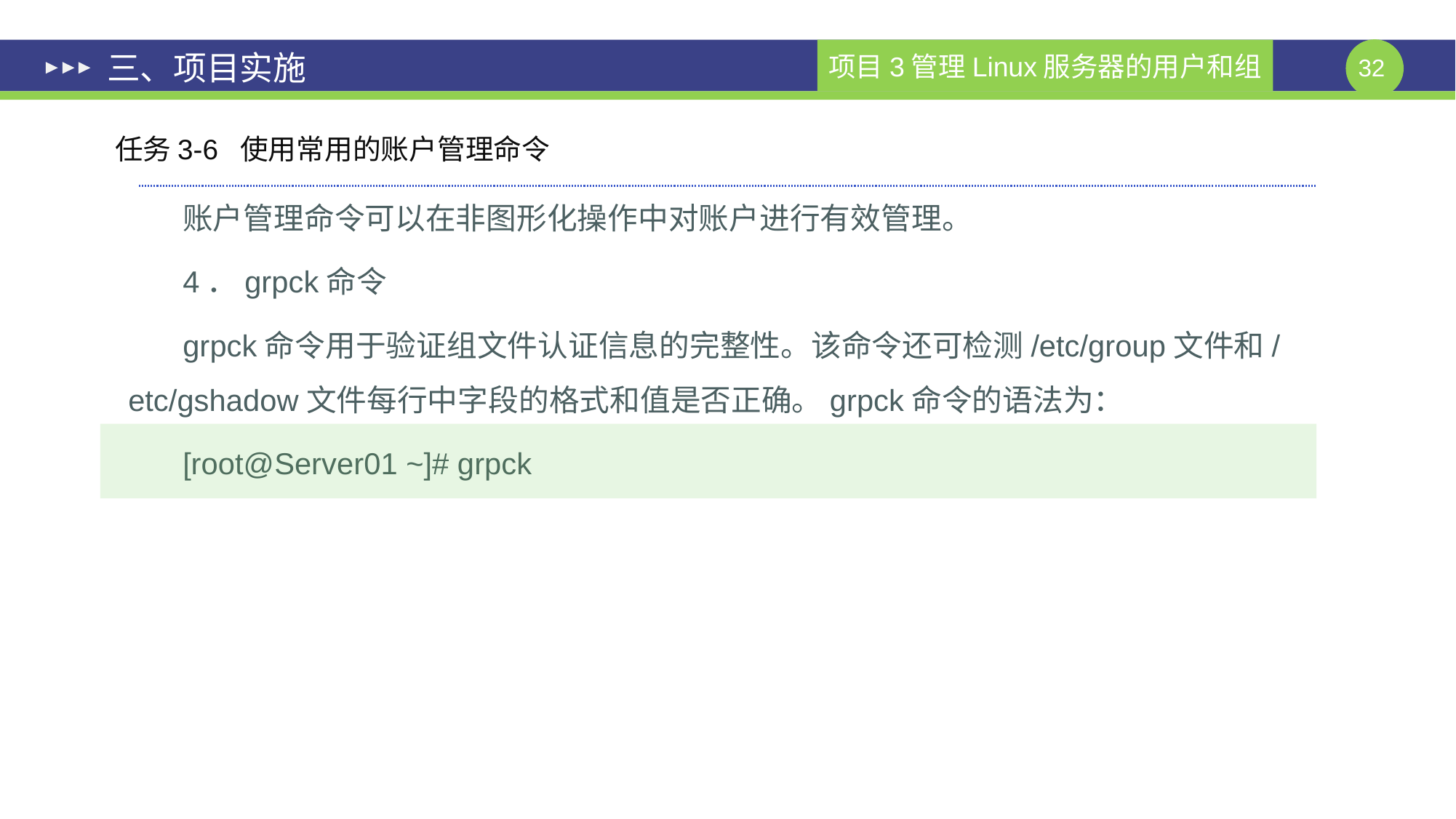

# 三、项目实施
任务3-6  使用常用的账户管理命令
账户管理命令可以在非图形化操作中对账户进行有效管理。
4．grpck命令
grpck命令用于验证组文件认证信息的完整性。该命令还可检测/etc/group文件和/etc/gshadow文件每行中字段的格式和值是否正确。grpck命令的语法为：
[root@Server01 ~]# grpck